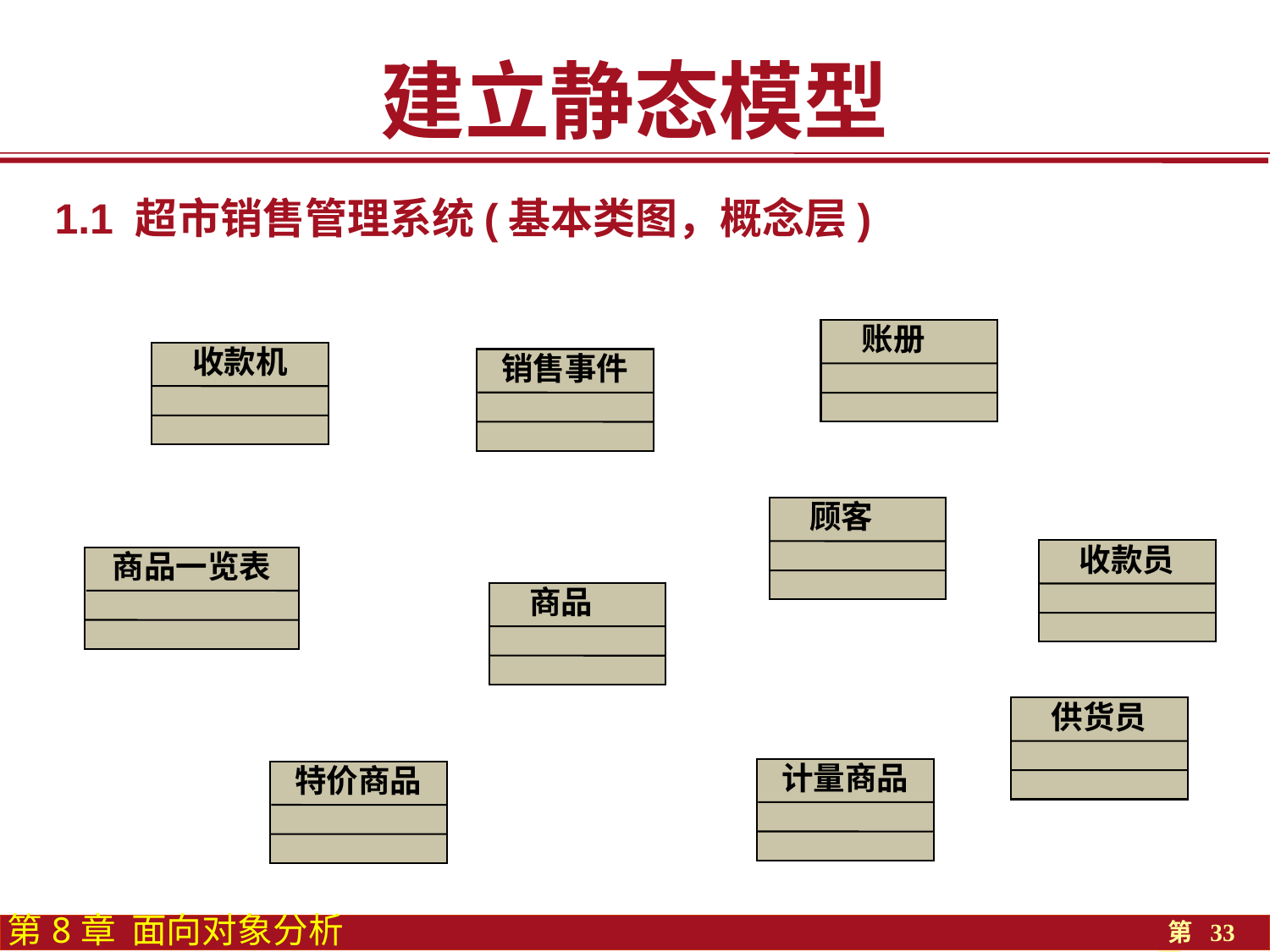

建立静态模型
1.1 超市销售管理系统(基本类图，概念层)
账册

收款机

销售事件

顾客

收款员

商品一览表

商品

供货员

计量商品

特价商品